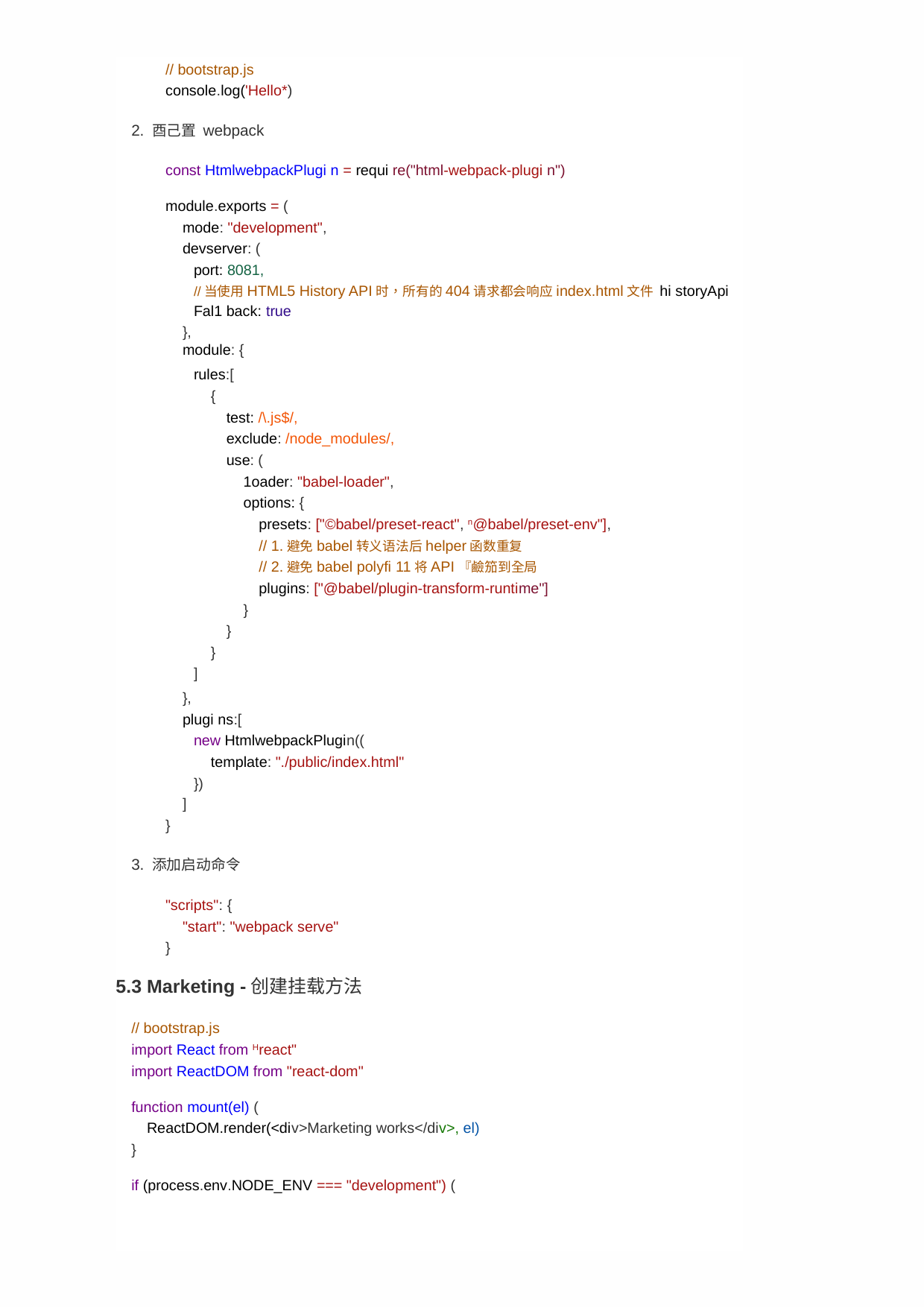

// bootstrap.js
console.log('Hello*)
2. 酉己置 webpack
const HtmlwebpackPlugi n = requi re("html-webpack-plugi n")
module.exports = (
mode: "development",
devserver: (
port: 8081,
//当使用HTML5 History API时，所有的404请求都会响应index.html文件 hi storyApi Fal1 back: true
},
module: {
rules:[
{
test: /\.js$/,
exclude: /node_modules/,
use: (
1oader: "babel-loader",
options: {
presets: ["©babel/preset-react", n@babel/preset-env"],
// 1.避免babel转义语法后helper函数重复
// 2.避免babel polyfi 11将API『鹼笳到全局
plugins: ["@babel/plugin-transform-runtime"]
}
}
}
]
},
plugi ns:[
new HtmlwebpackPlugin((
template: "./public/index.html"
})
]
}
3. 添加启动命令
"scripts": {
"start": "webpack serve"
}
5.3 Marketing -创建挂载方法
// bootstrap.js
import React from Hreact"
import ReactDOM from "react-dom"
function mount(el) (
ReactDOM.render(<div>Marketing works</div>, el)
}
if (process.env.NODE_ENV === "development") (